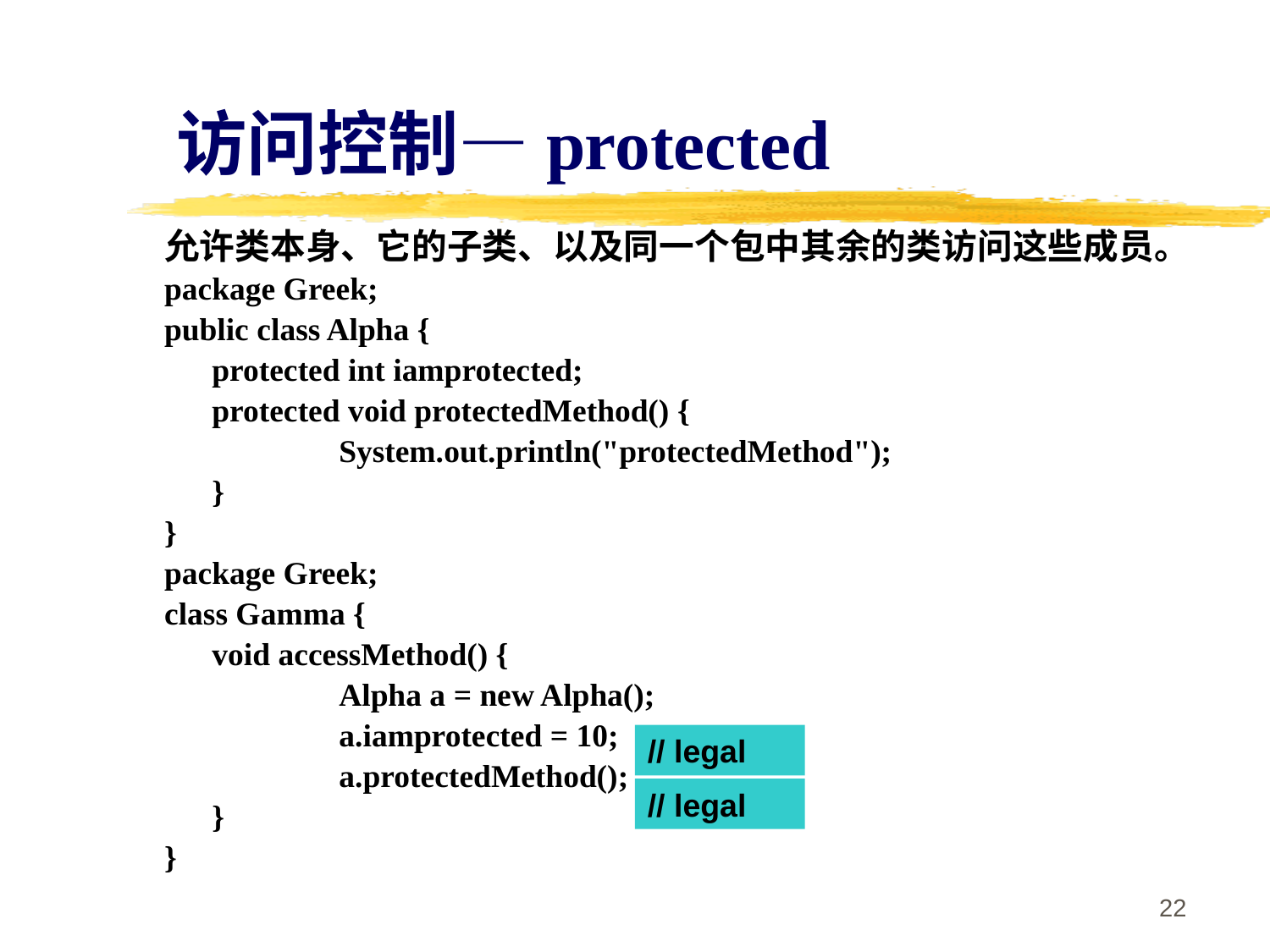

# 访问控制—protected
允许类本身、它的子类、以及同一个包中其余的类访问这些成员。
package Greek;
public class Alpha {
	protected int iamprotected;
	protected void protectedMethod() {
		System.out.println("protectedMethod");
	}
}
package Greek;
class Gamma {
	void accessMethod() {
		Alpha a = new Alpha();
		a.iamprotected = 10;
		a.protectedMethod();
	}
}
// legal
// legal
22